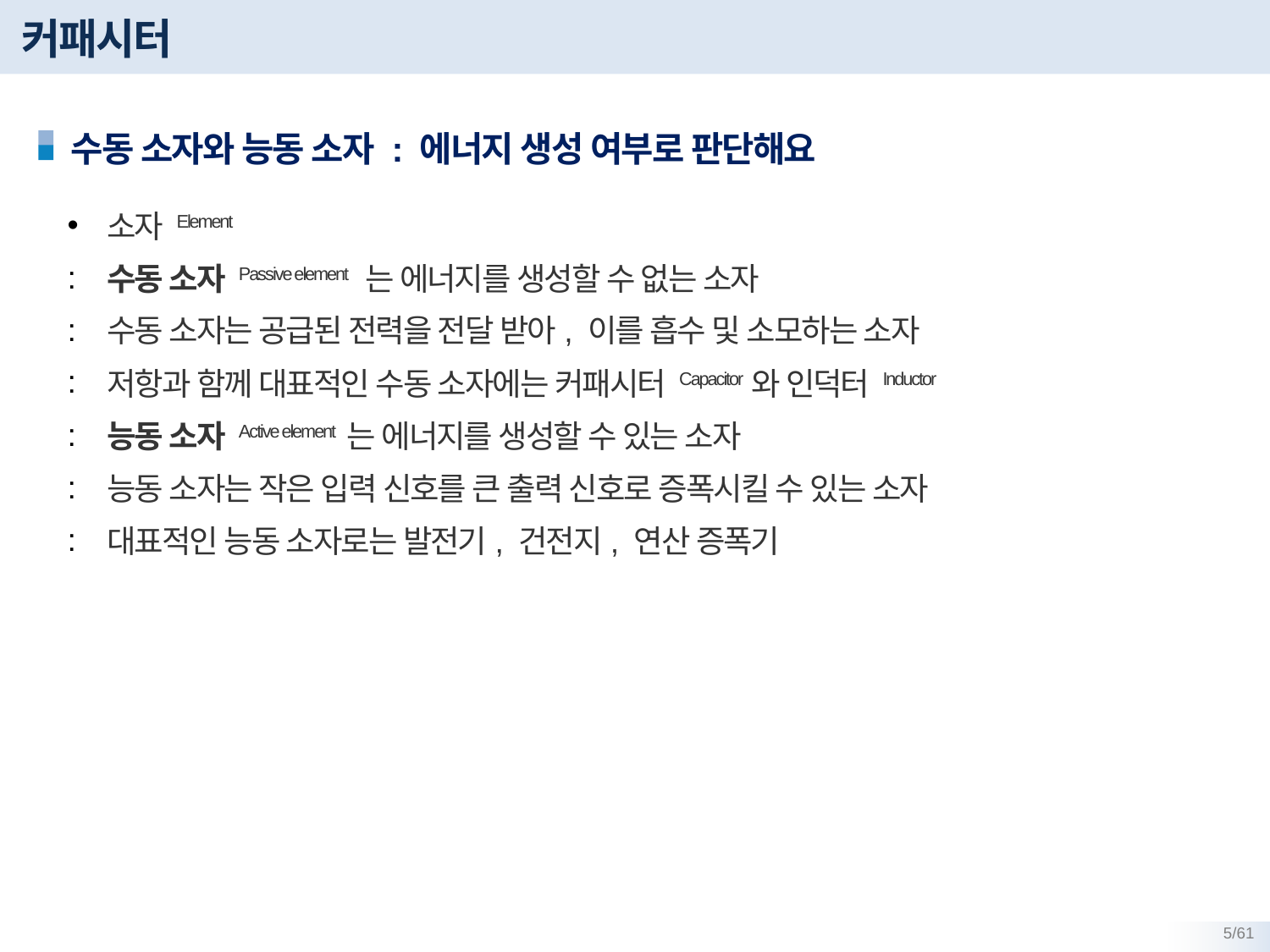

# 커패시터
수동 소자와 능동 소자 : 에너지 생성 여부로 판단해요

소자 Element
수동 소자 Passive element 는 에너지를 생성할 수 없는 소자
수동 소자는 공급된 전력을 전달 받아, 이를 흡수 및 소모하는 소자
저항과 함께 대표적인 수동 소자에는 커패시터 Capacitor와 인덕터 Inductor
능동 소자 Active element 는 에너지를 생성할 수 있는 소자
능동 소자는 작은 입력 신호를 큰 출력 신호로 증폭시킬 수 있는 소자
대표적인 능동 소자로는 발전기, 건전지, 연산 증폭기